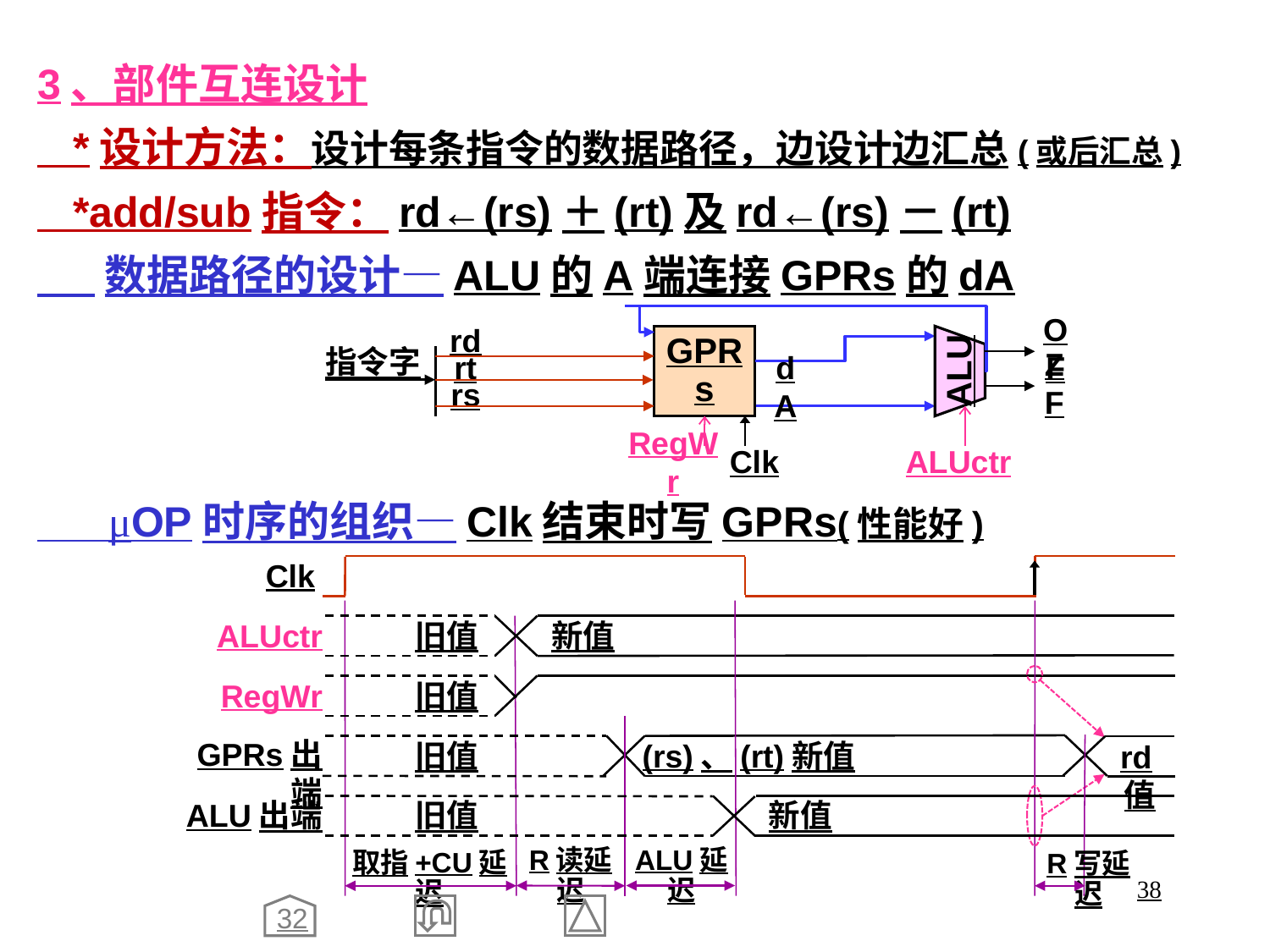

3、部件互连设计
   *设计方法：设计每条指令的数据路径，边设计边汇总(或后汇总)
   *add/sub指令：rd←(rs)＋(rt)及rd←(rs)－(rt)
      数据路径的设计—ALU的A端连接GPRs的dA
rd
rt
rs
GPRs
OF
ALU
指令字
dA
ZF
RegWr
Clk
ALUctr
      μOP时序的组织—Clk结束时写GPRs(性能好)
Clk
ALUctr
新值
旧值

旧值
RegWr
GPRs出端
旧值
(rs)、(rt)新值
rd值

旧值
ALU出端
新值
R读延迟
ALU延迟
取指+CU延迟
R写延迟
38

32